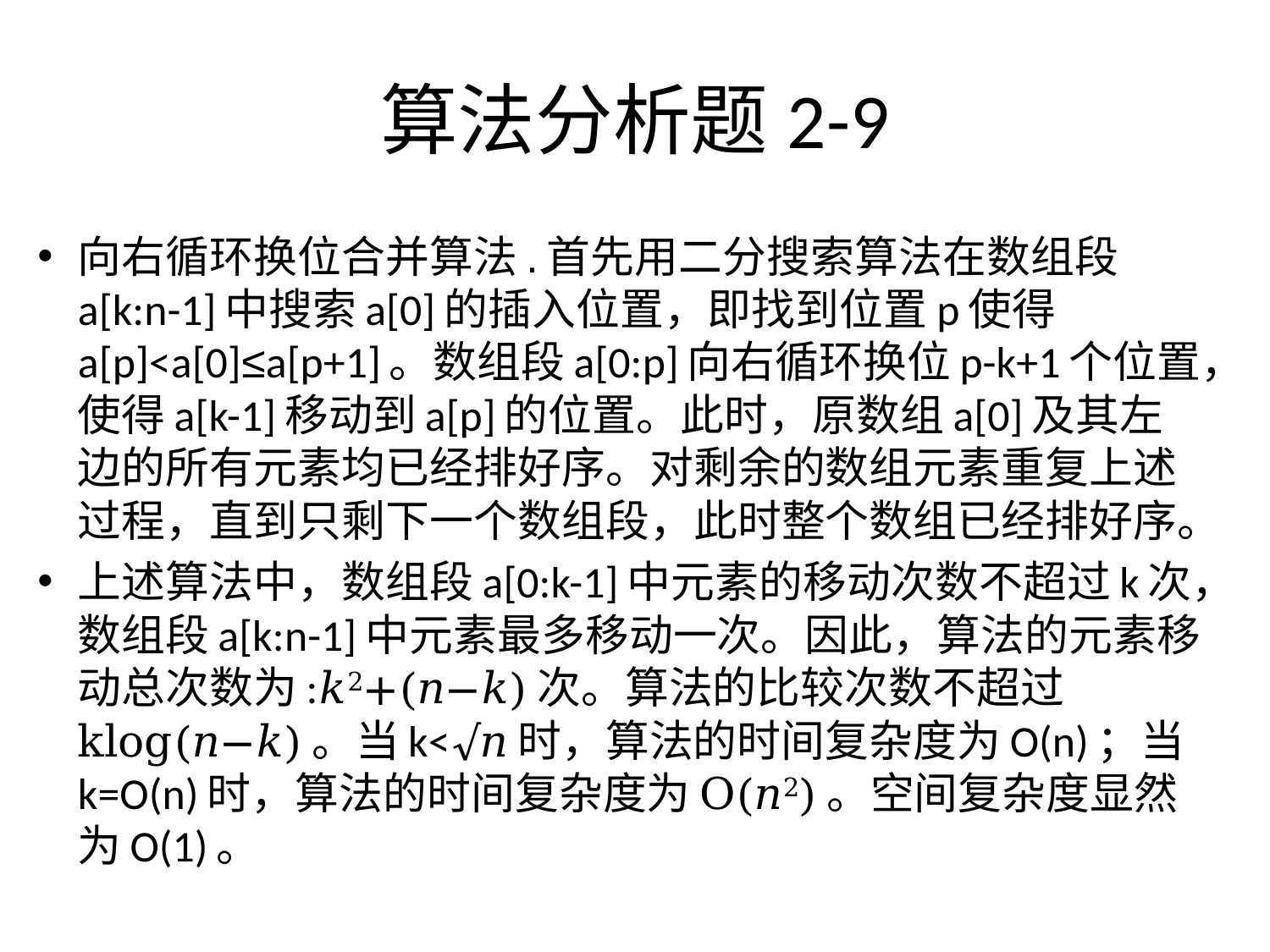

# 算法分析题2-9
向右循环换位合并算法.首先用二分搜索算法在数组段a[k:n-1]中搜索a[0]的插入位置，即找到位置p使得a[p]<a[0]≤a[p+1]。数组段a[0:p]向右循环换位p-k+1个位置，使得a[k-1]移动到a[p]的位置。此时，原数组a[0]及其左边的所有元素均已经排好序。对剩余的数组元素重复上述过程，直到只剩下一个数组段，此时整个数组已经排好序。
上述算法中，数组段a[0:k-1]中元素的移动次数不超过k次，数组段a[k:n-1]中元素最多移动一次。因此，算法的元素移动总次数为:𝑘2+(𝑛−𝑘)次。算法的比较次数不超过klog(𝑛−𝑘)。当k<√𝑛时，算法的时间复杂度为O(n)；当k=O(n)时，算法的时间复杂度为O(𝑛2)。空间复杂度显然为O(1)。